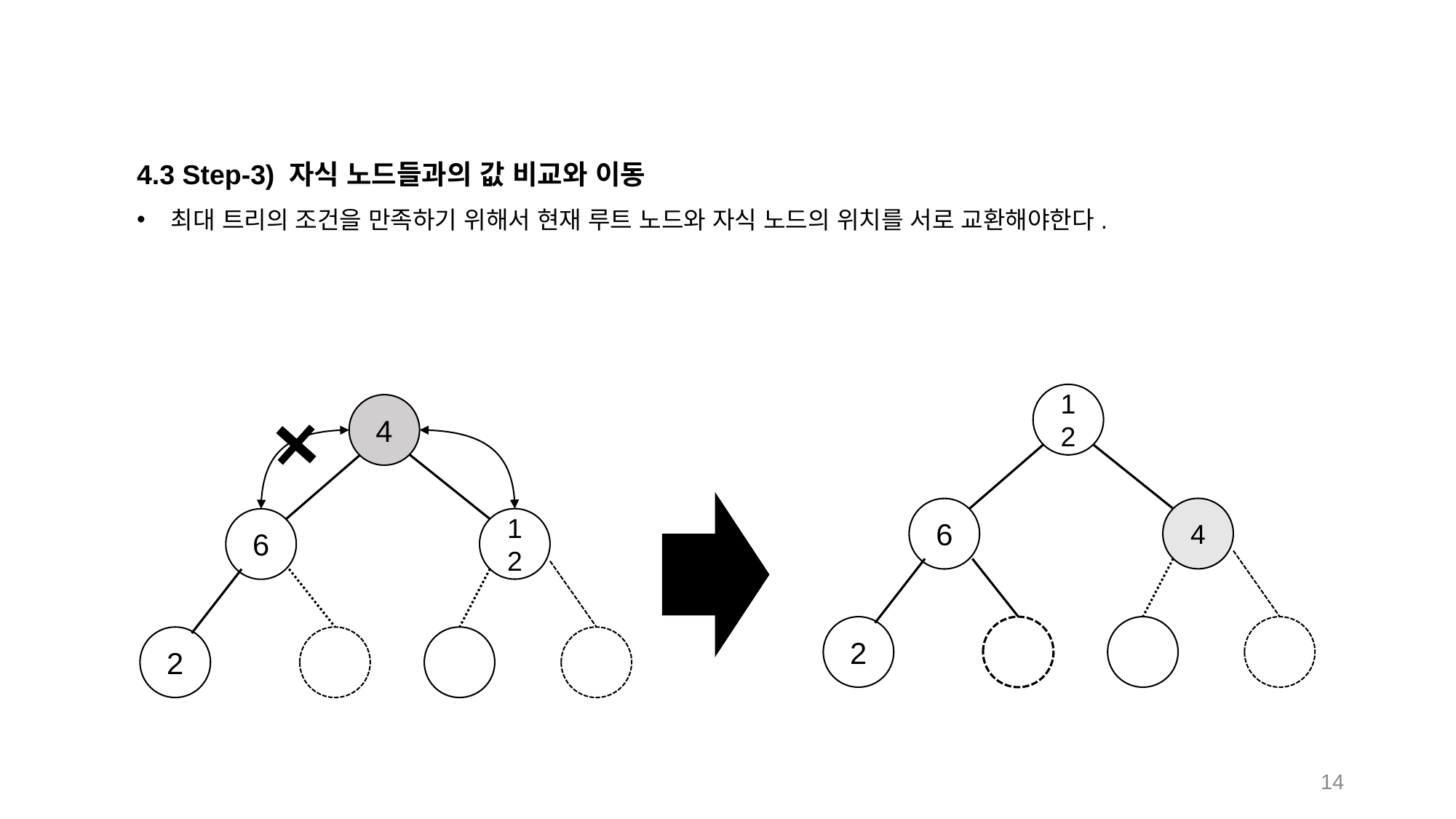

4.3 Step-3) 자식 노드들과의 값 비교와 이동
최대 트리의 조건을 만족하기 위해서 현재 루트 노드와 자식 노드의 위치를 서로 교환해야한다.
12
4

4
6
12
6
2

2

14